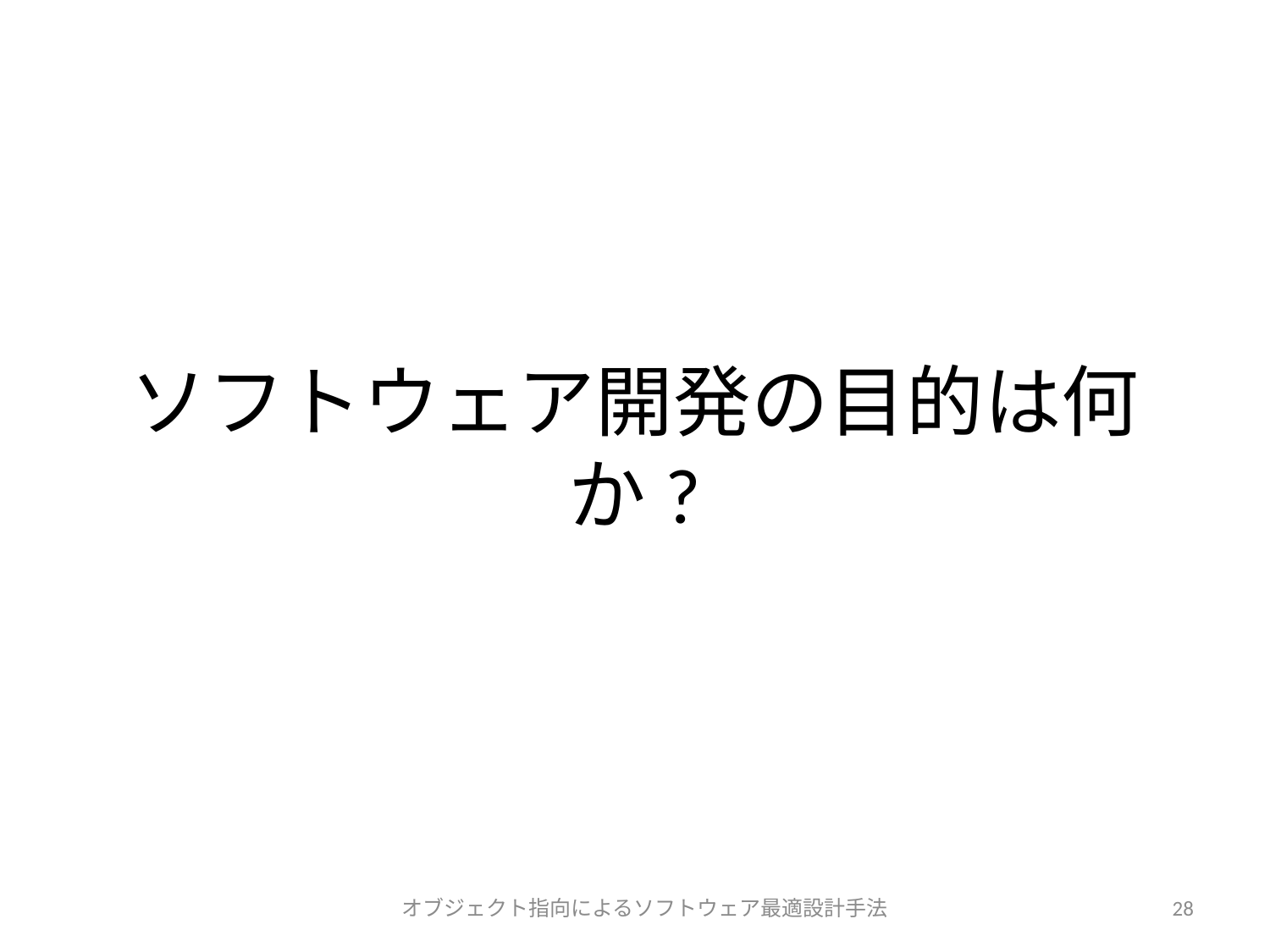

# ソフトウェア開発の目的は何か?
オブジェクト指向によるソフトウェア最適設計手法
28